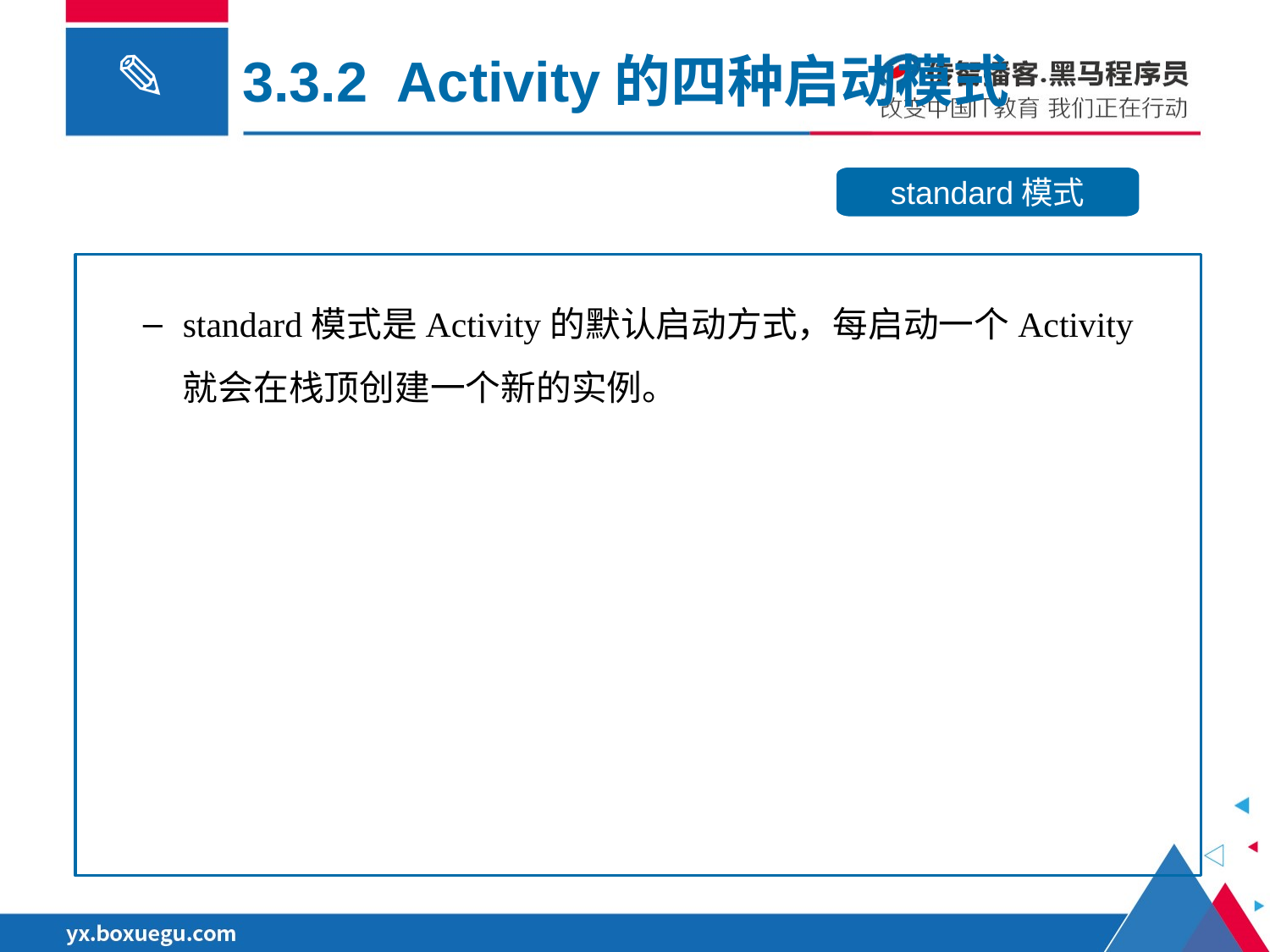

3.3.2  Activity的四种启动模式

standard模式

standard模式是Activity的默认启动方式，每启动一个Activity就会在栈顶创建一个新的实例。